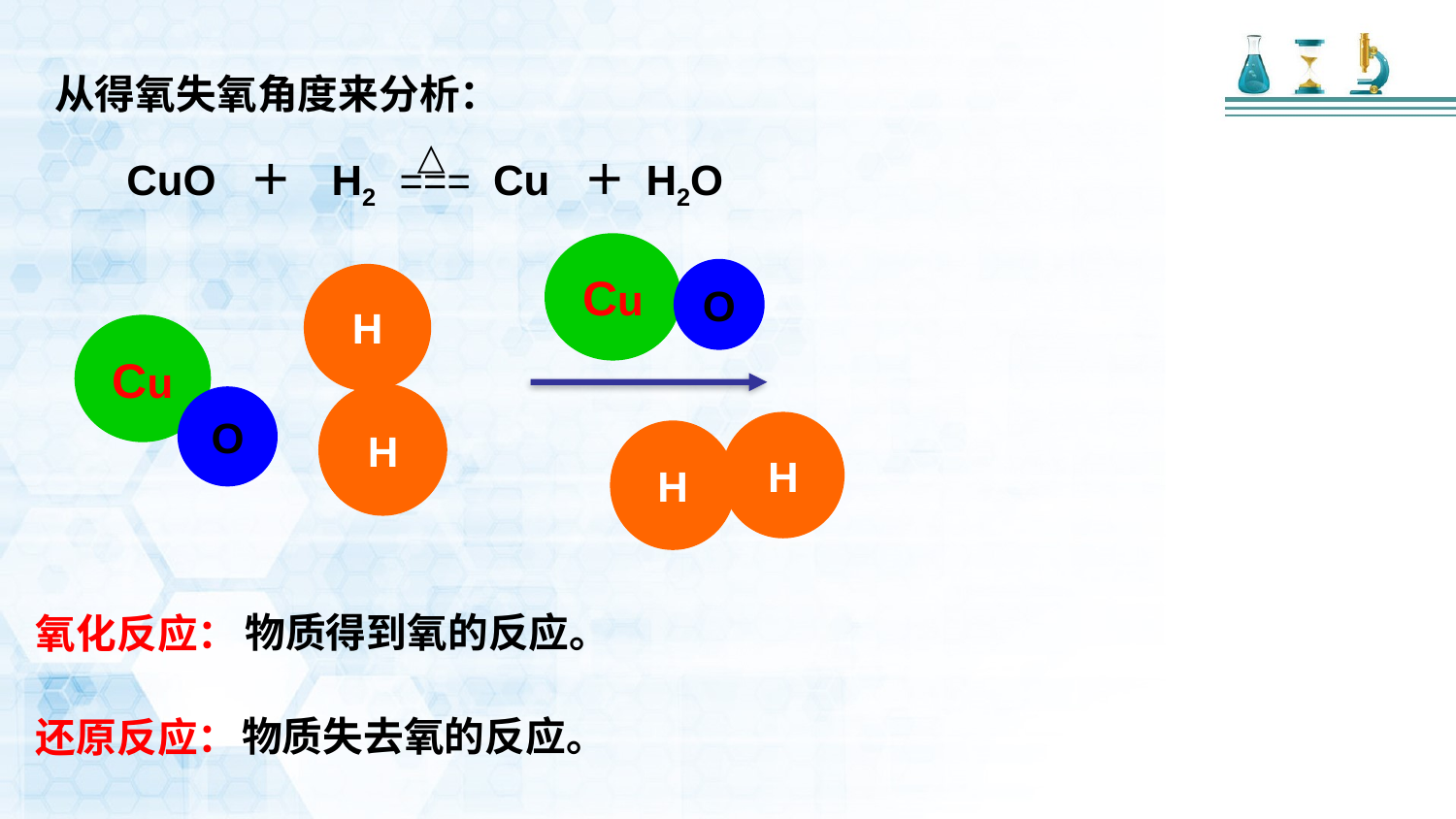

从得氧失氧角度来分析：
△
CuO  ＋   H2  ===  Cu  ＋ H2O
Cu
O
H
Cu

H
O
H
H
物质得到氧的反应。
氧化反应：
物质失去氧的反应。
还原反应：